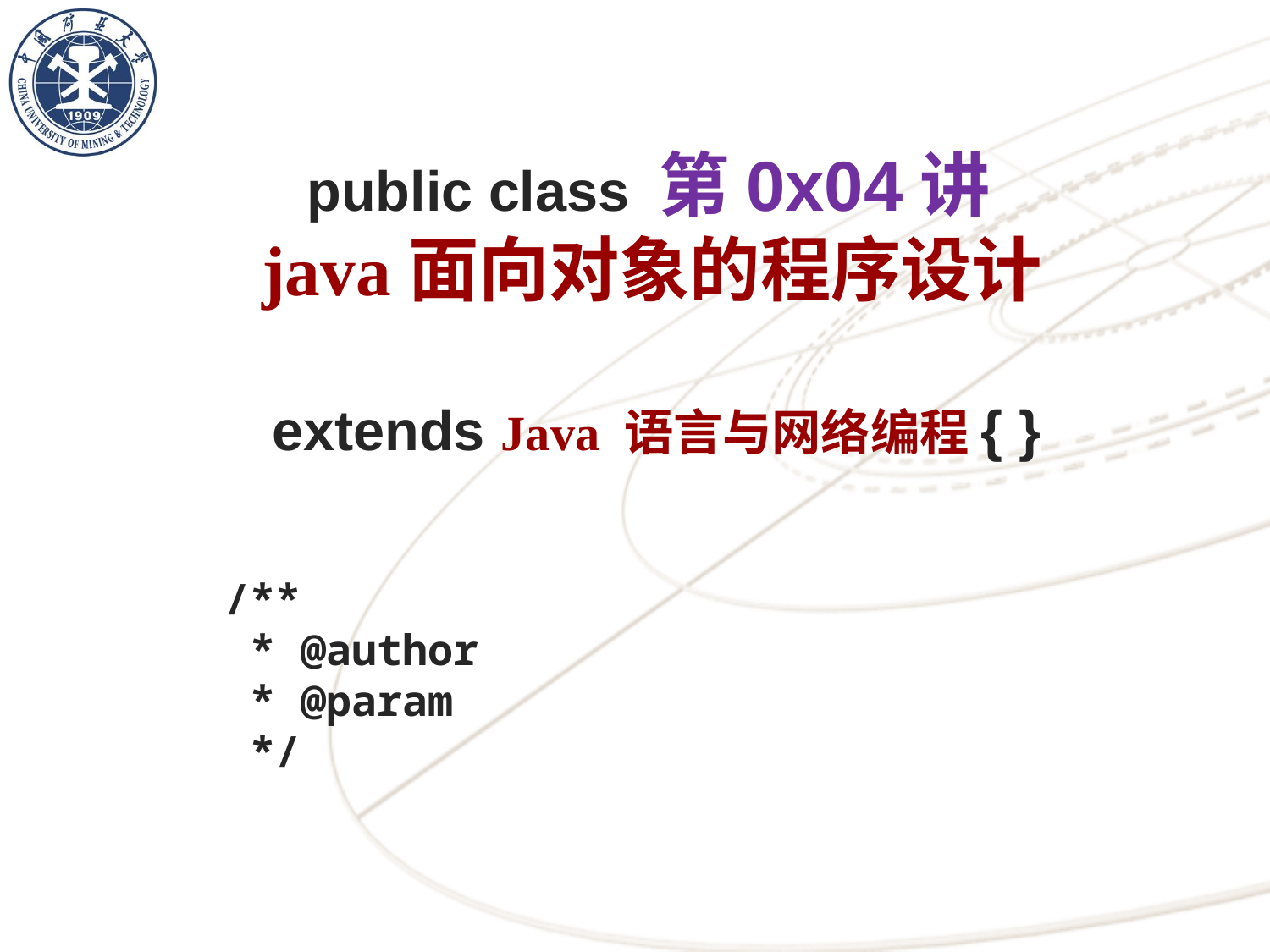

public class 第0x04讲
java面向对象的程序设计
extends Java 语言与网络编程{ }

/**
 * @author
 * @param
 */